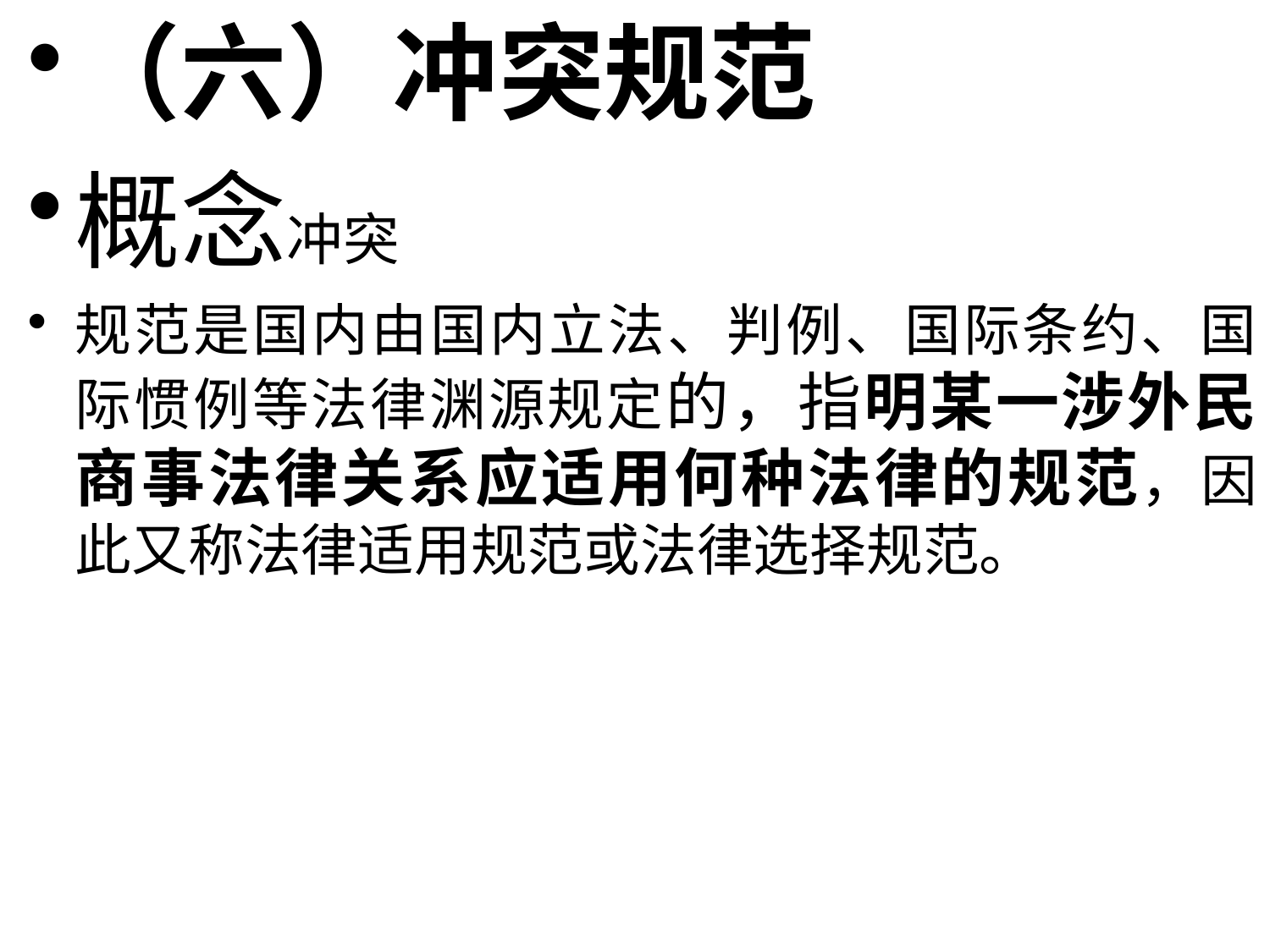

（六）冲突规范
概念冲突
规范是国内由国内立法、判例、国际条约、国际惯例等法律渊源规定的，指明某一涉外民商事法律关系应适用何种法律的规范，因此又称法律适用规范或法律选择规范。